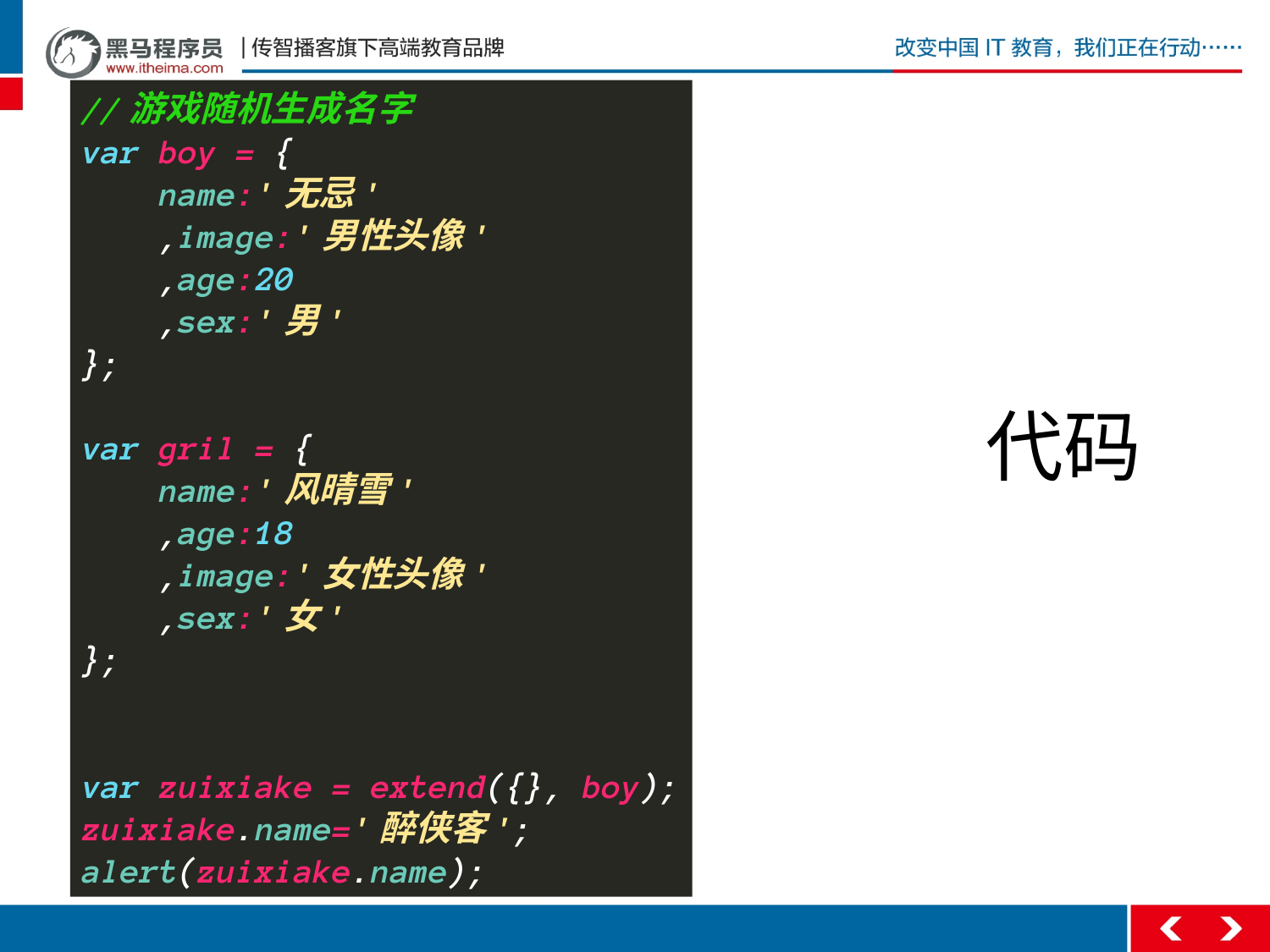

# 代码
//游戏随机生成名字
var boy = {
    name:'无忌'
    ,image:'男性头像'
    ,age:20
    ,sex:'男'
};
var gril = {
    name:'风晴雪'
    ,age:18
    ,image:'女性头像'
    ,sex:'女'
};
var zuixiake = extend({}, boy);
zuixiake.name='醉侠客';
alert(zuixiake.name);